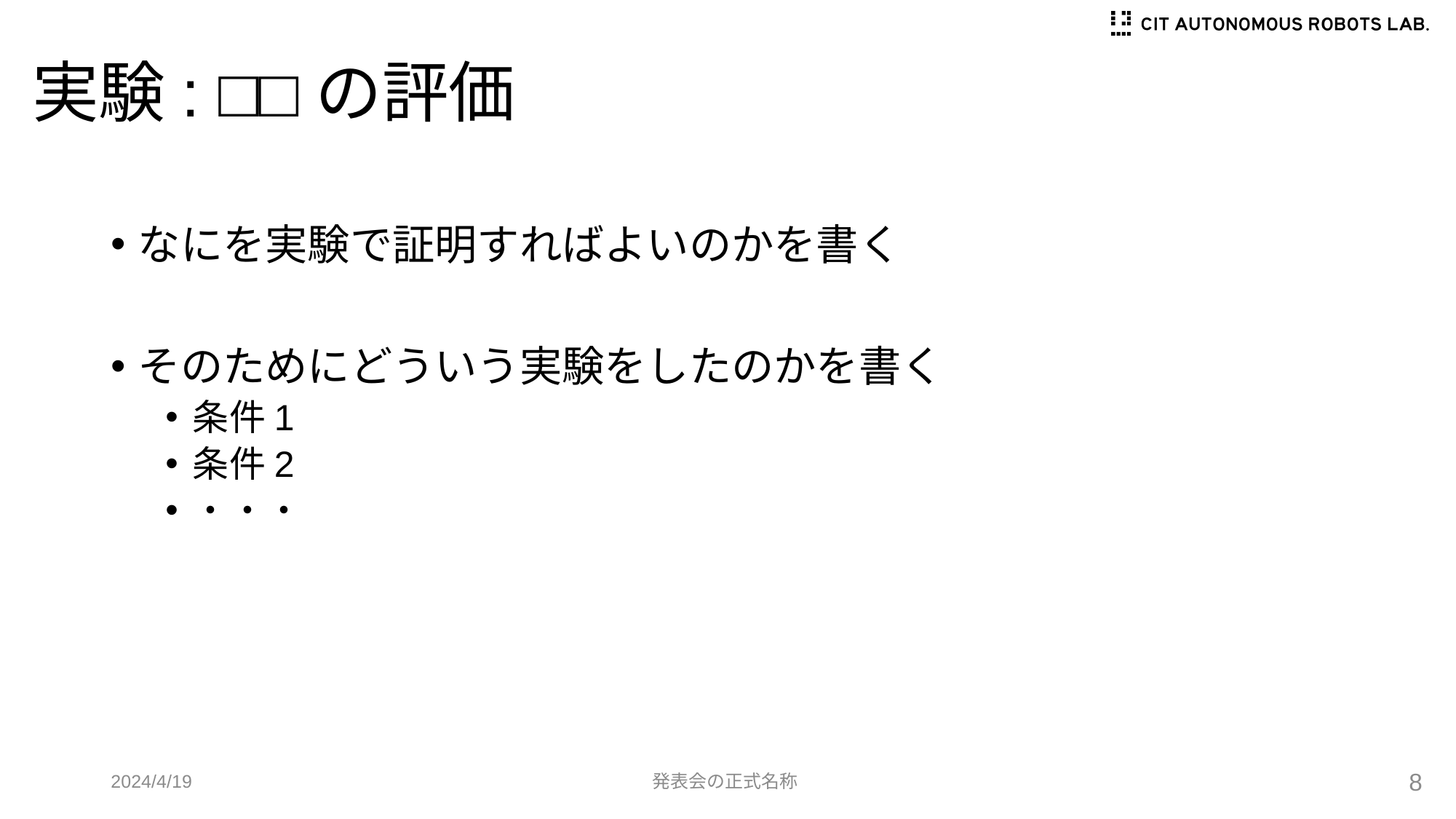

# 実験: □□の評価
なにを実験で証明すればよいのかを書く

そのためにどういう実験をしたのかを書く
条件1
条件2
・・・
8
2024/4/19
発表会の正式名称